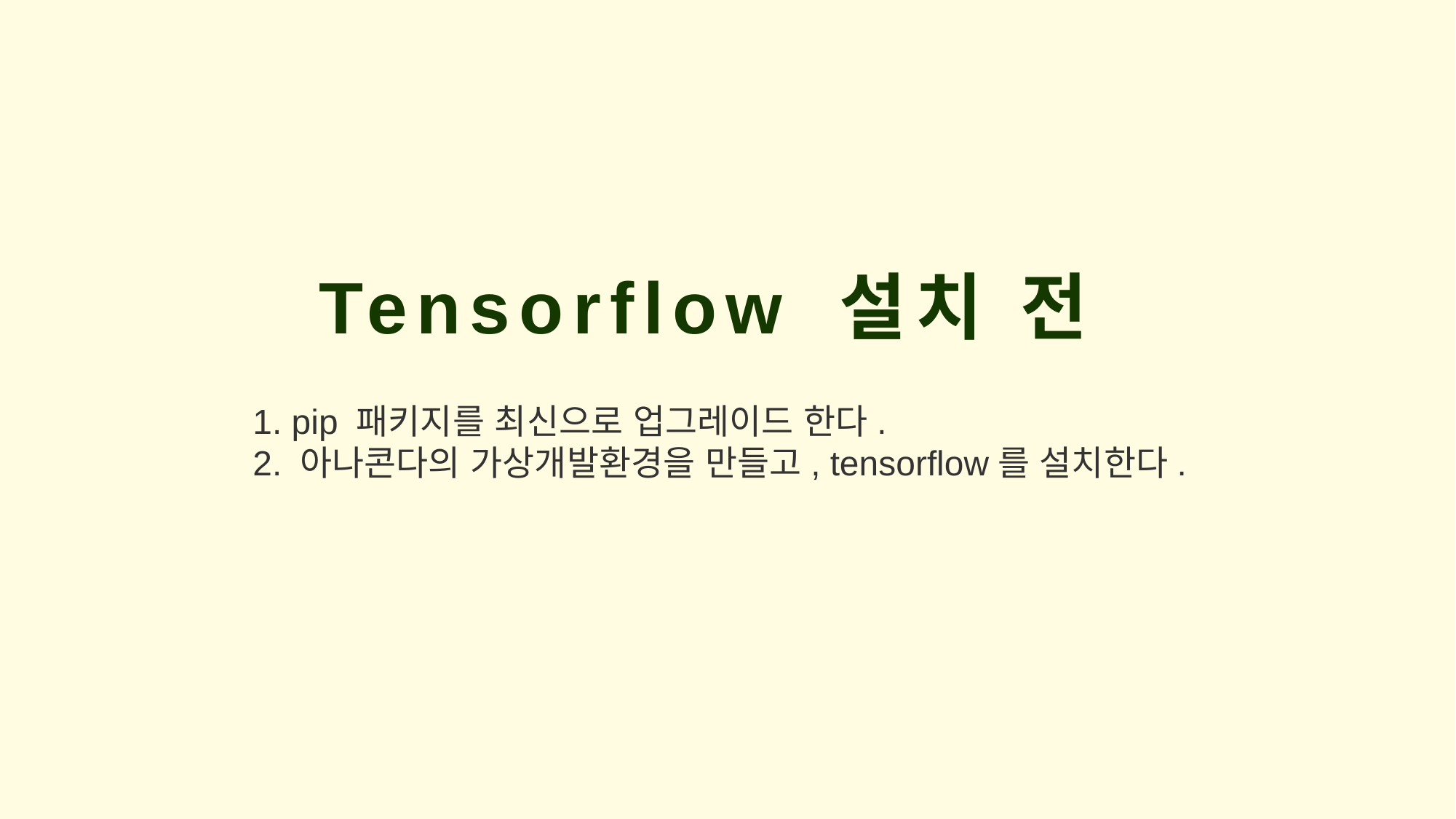

Tensorflow 설치 전
1. pip 패키지를 최신으로 업그레이드 한다.
2. 아나콘다의 가상개발환경을 만들고, tensorflow를 설치한다.